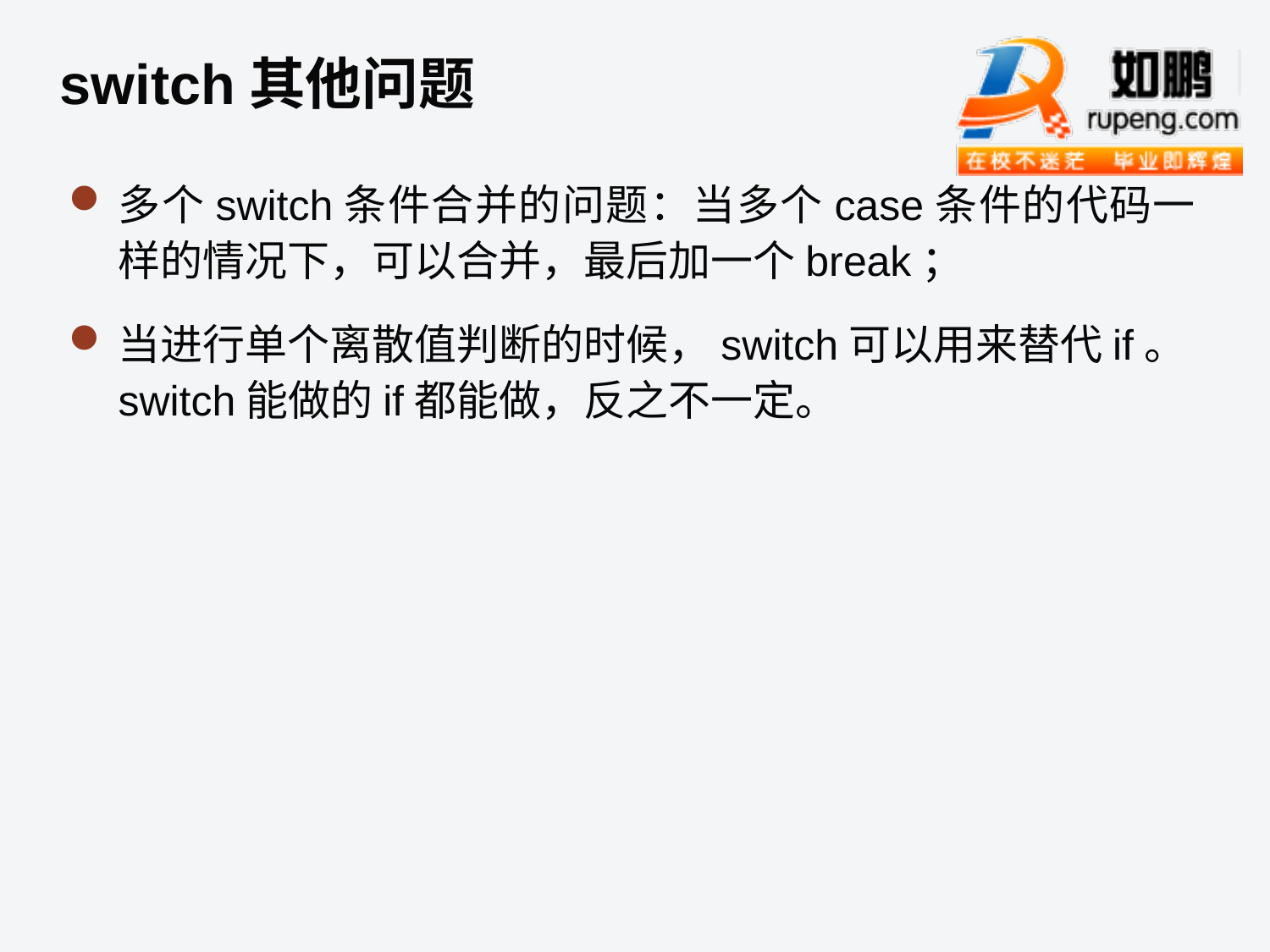

# switch其他问题
多个switch条件合并的问题：当多个case条件的代码一样的情况下，可以合并，最后加一个break；
当进行单个离散值判断的时候，switch可以用来替代if。switch能做的if都能做，反之不一定。